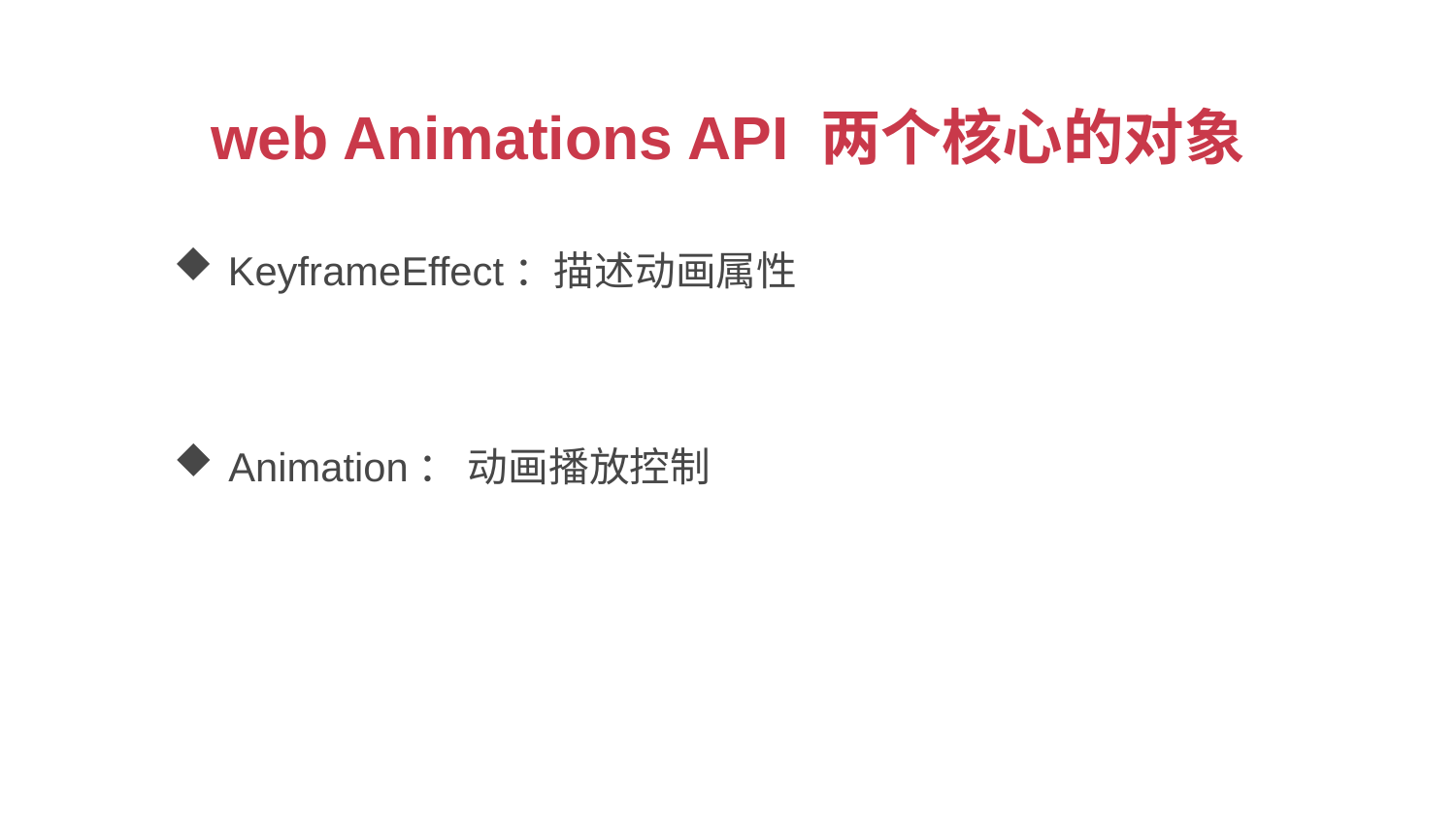

web Animations API 两个核心的对象
KeyframeEffect：描述动画属性
Animation： 动画播放控制